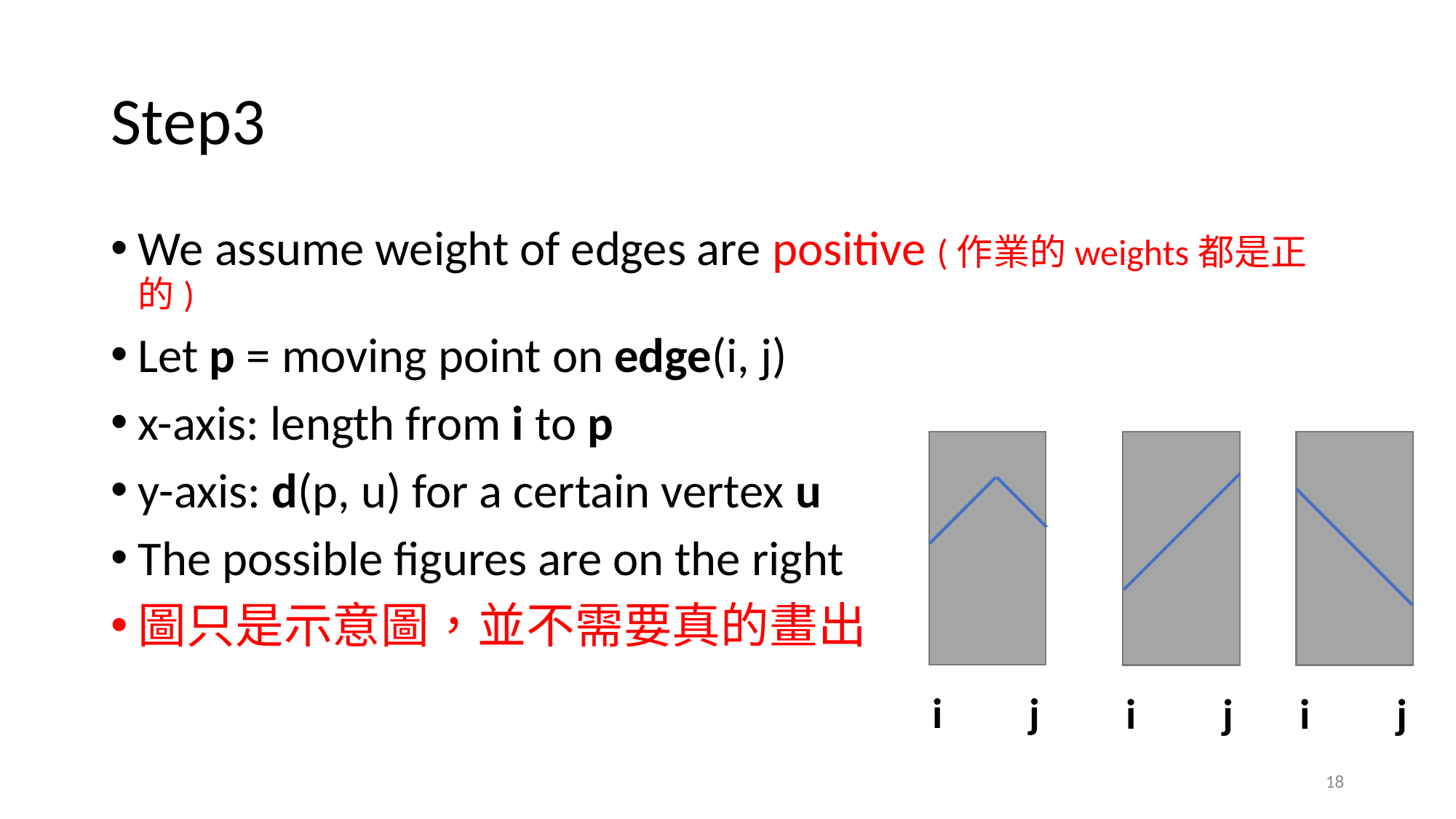

# Step3
We assume weight of edges are positive (作業的weights都是正的)
Let p = moving point on edge(i, j)
x-axis: length from i to p
y-axis: d(p, u) for a certain vertex u
The possible figures are on the right
圖只是示意圖，並不需要真的畫出

i         j

i         j

i         j
18